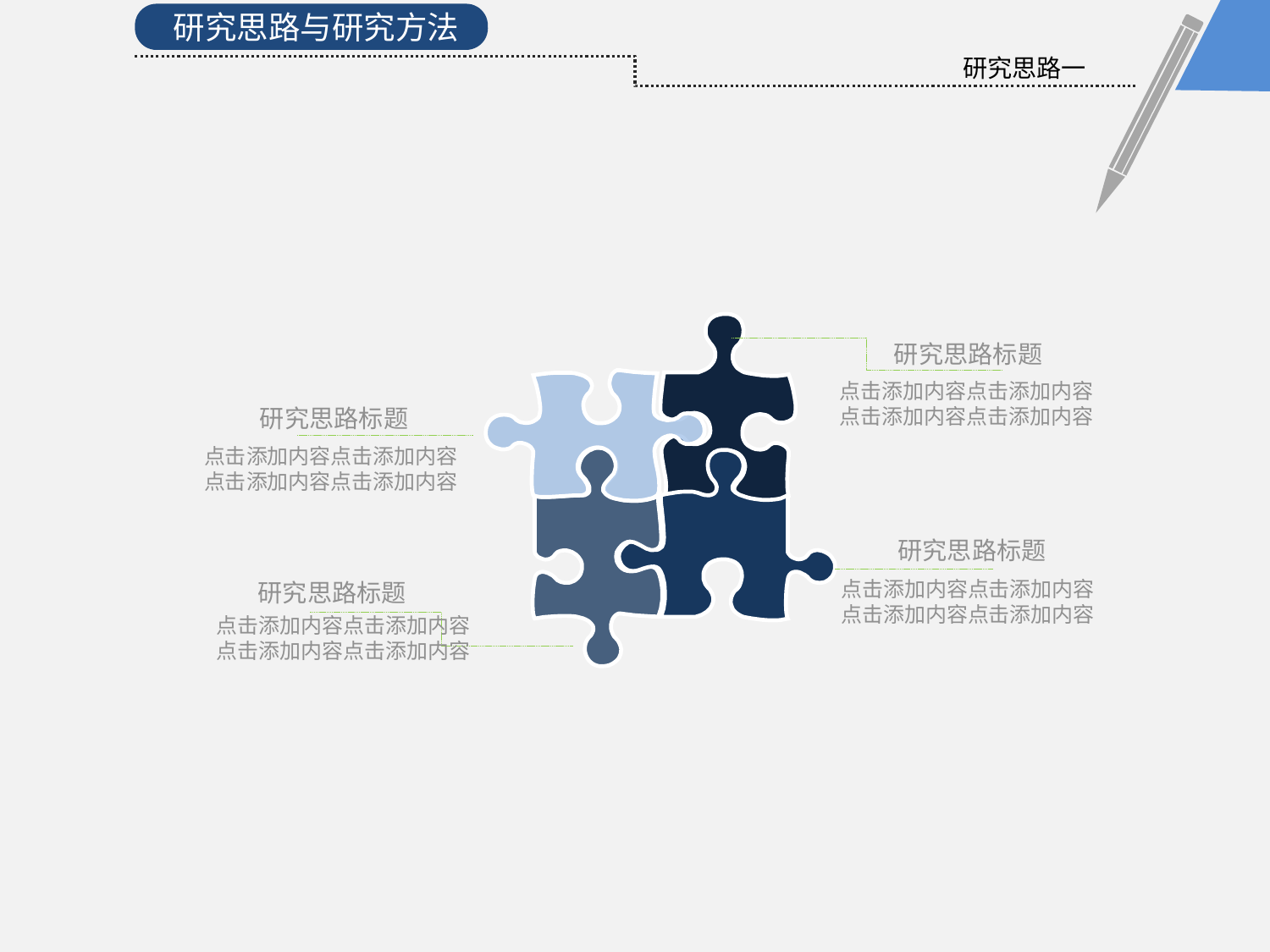

研究思路与研究方法

研究思路一

研究思路标题

点击添加内容点击添加内容
点击添加内容点击添加内容
研究思路标题
点击添加内容点击添加内容
点击添加内容点击添加内容

研究思路标题
点击添加内容点击添加内容
点击添加内容点击添加内容
研究思路标题
点击添加内容点击添加内容
点击添加内容点击添加内容